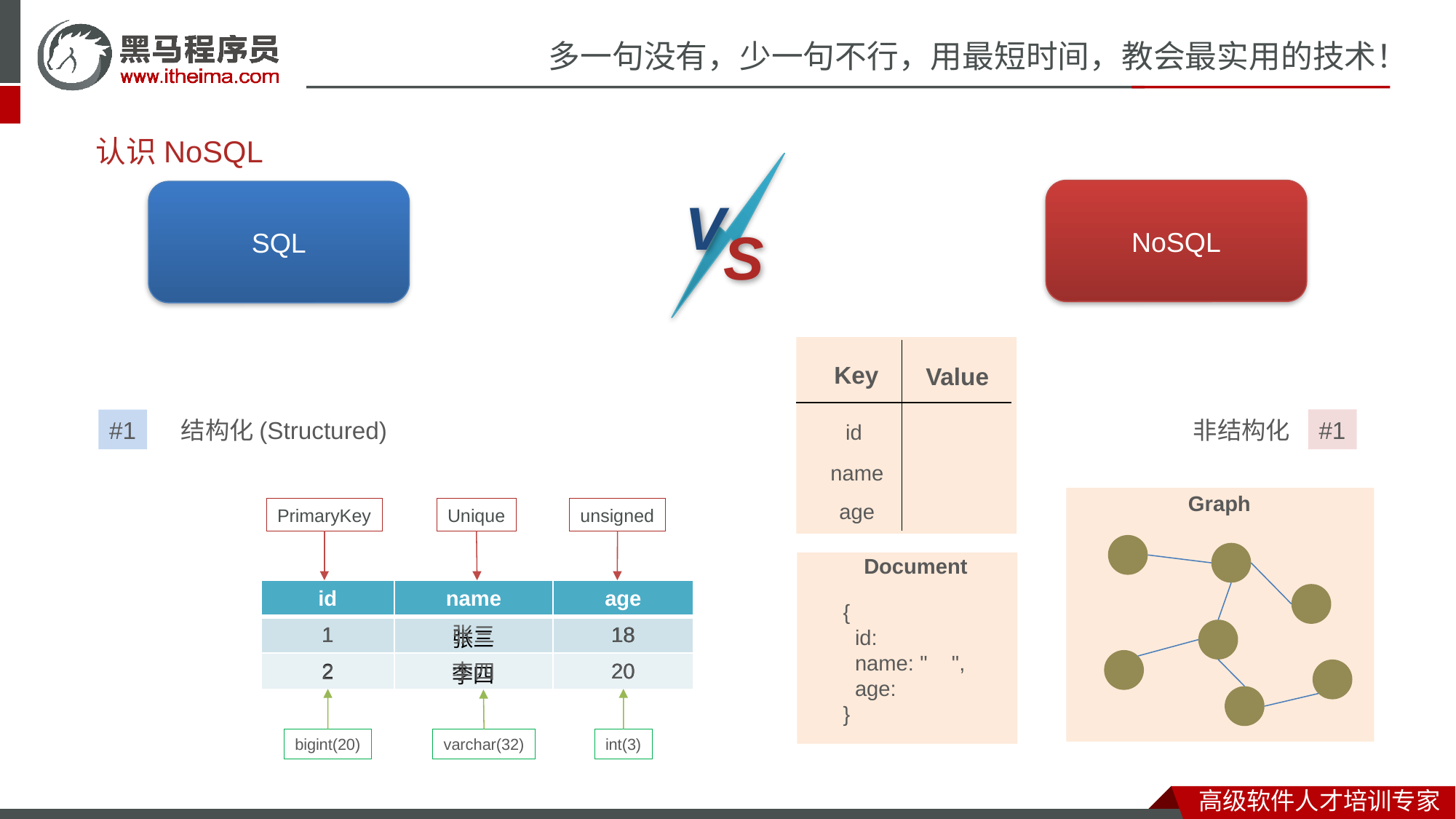

# 认识NoSQL

NoSQL
SQL
V
S

Key
Value
非结构化
#1
#1
结构化(Structured)
id
name
Graph

age
PrimaryKey
Unique
unsigned

Document

| id | name | age |
| --- | --- | --- |
| 1 | 张三 | 18 |
| 2 | 李四 | 20 |

{
  id:
  name: "    ",
  age:
}
张三
18
1

20
李四
2

bigint(20)
varchar(32)
int(3)